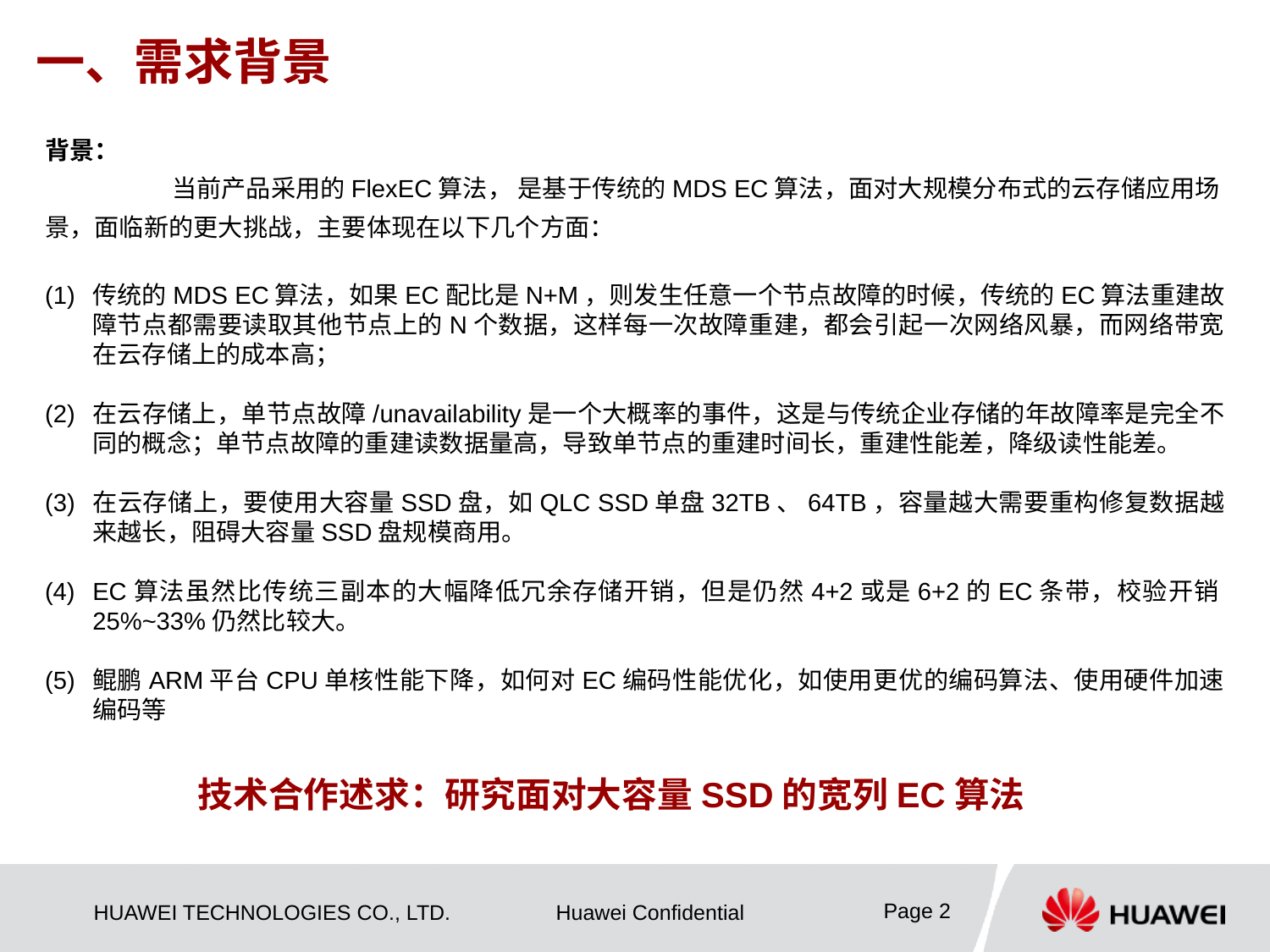

# 一、需求背景
背景：
	当前产品采用的FlexEC算法， 是基于传统的MDS EC算法，面对大规模分布式的云存储应用场景，面临新的更大挑战，主要体现在以下几个方面：

传统的MDS EC算法，如果EC配比是N+M，则发生任意一个节点故障的时候，传统的EC算法重建故障节点都需要读取其他节点上的N个数据，这样每一次故障重建，都会引起一次网络风暴，而网络带宽在云存储上的成本高；

在云存储上，单节点故障/unavailability是一个大概率的事件，这是与传统企业存储的年故障率是完全不同的概念；单节点故障的重建读数据量高，导致单节点的重建时间长，重建性能差，降级读性能差。

在云存储上，要使用大容量SSD盘，如QLC SSD单盘32TB、64TB，容量越大需要重构修复数据越来越长，阻碍大容量SSD盘规模商用。

EC算法虽然比传统三副本的大幅降低冗余存储开销，但是仍然4+2或是6+2的EC条带，校验开销25%~33%仍然比较大。

鲲鹏ARM平台CPU单核性能下降，如何对EC编码性能优化，如使用更优的编码算法、使用硬件加速编码等

技术合作述求：研究面对大容量SSD的宽列EC算法
Page 2